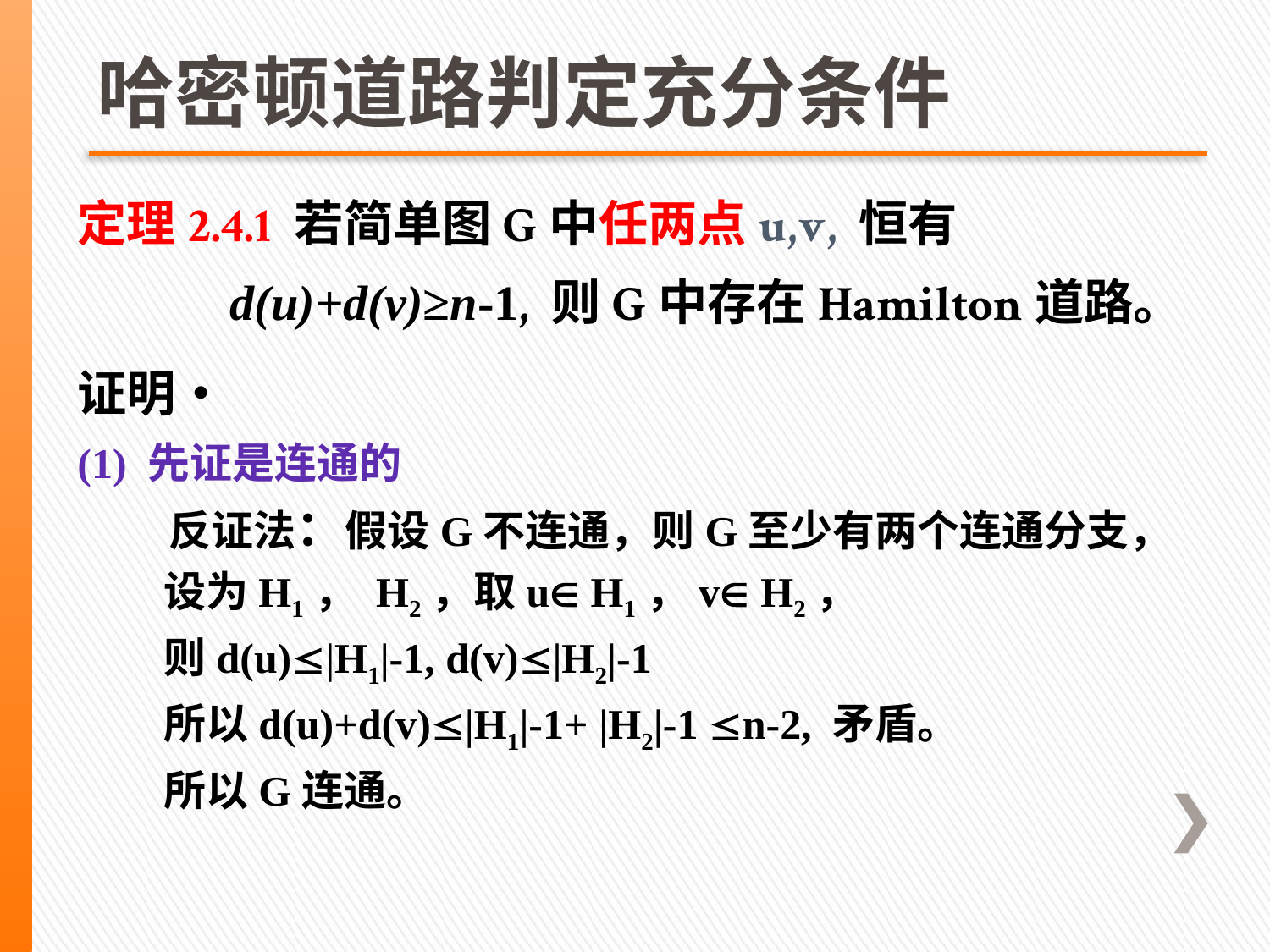

# 哈密顿道路判定充分条件
定理2.4.1 若简单图G中任两点u,v, 恒有
               d(u)+d(v)≥n-1, 则G中存在Hamilton道路。
证明•
(1) 先证是连通的
        反证法：假设G不连通，则G至少有两个连通分支，
        设为H1， H2，取u∈ H1，v∈ H2，
        则d(u)≤|H1|-1, d(v)≤|H2|-1
        所以d(u)+d(v)≤|H1|-1+ |H2|-1 ≤n-2, 矛盾。
        所以G连通。